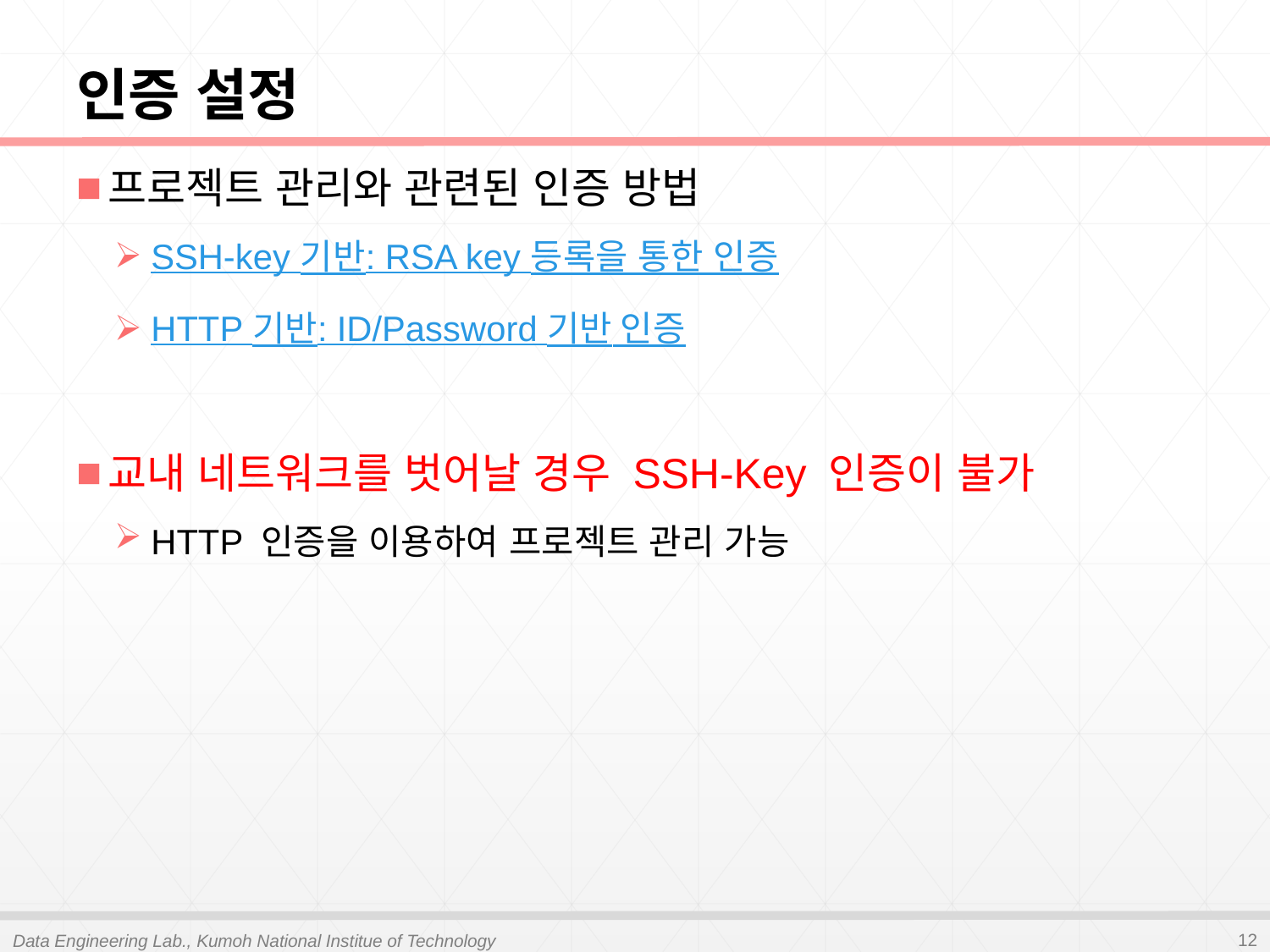

# 인증 설정
프로젝트 관리와 관련된 인증 방법
SSH-key 기반: RSA key 등록을 통한 인증
HTTP 기반: ID/Password 기반 인증

교내 네트워크를 벗어날 경우 SSH-Key 인증이 불가
HTTP 인증을 이용하여 프로젝트 관리 가능
12
Data Engineering Lab., Kumoh National Institue of Technology